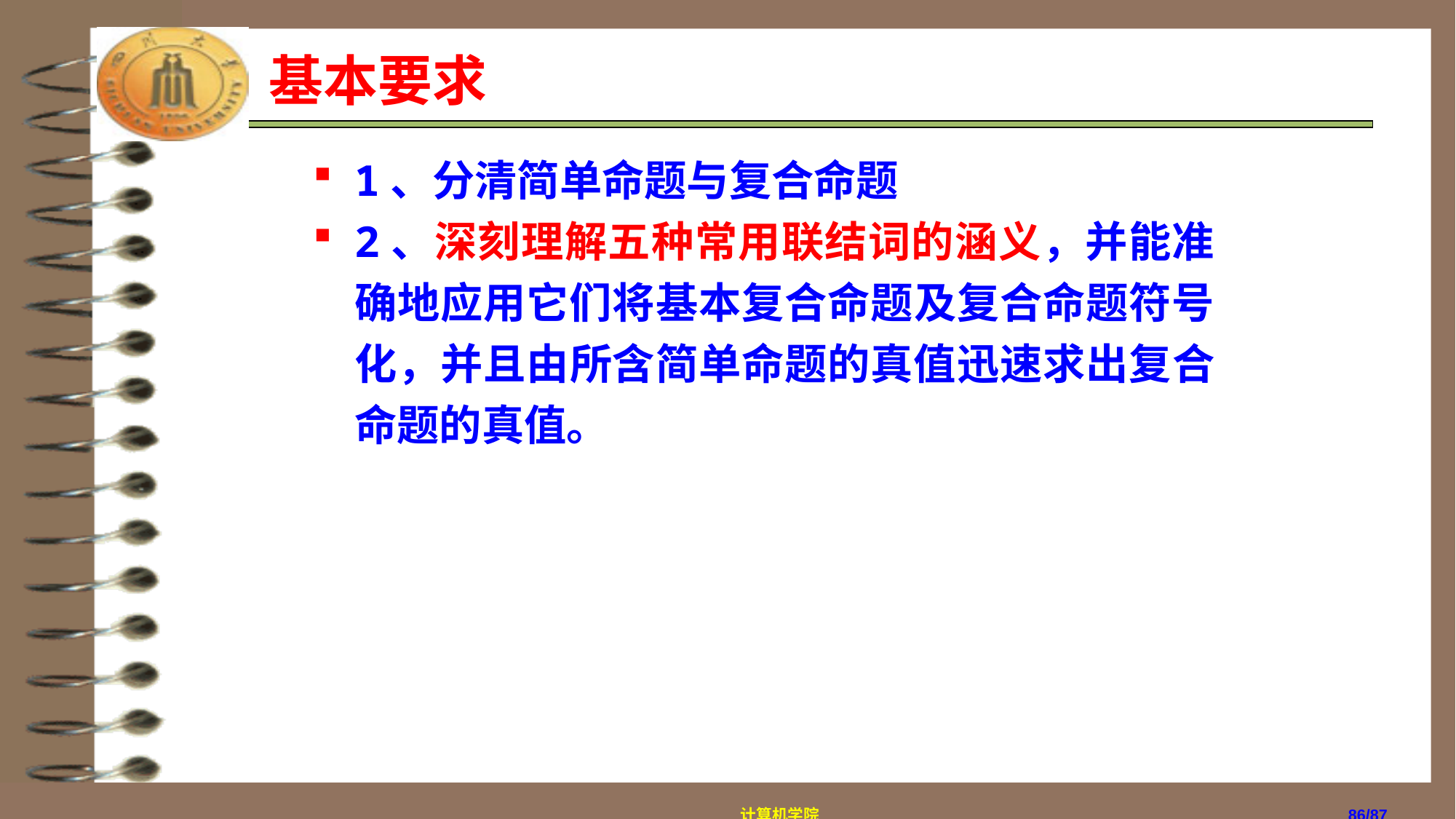

# 基本要求
1、分清简单命题与复合命题
2、深刻理解五种常用联结词的涵义，并能准确地应用它们将基本复合命题及复合命题符号化，并且由所含简单命题的真值迅速求出复合命题的真值。

计算机学院
86/87